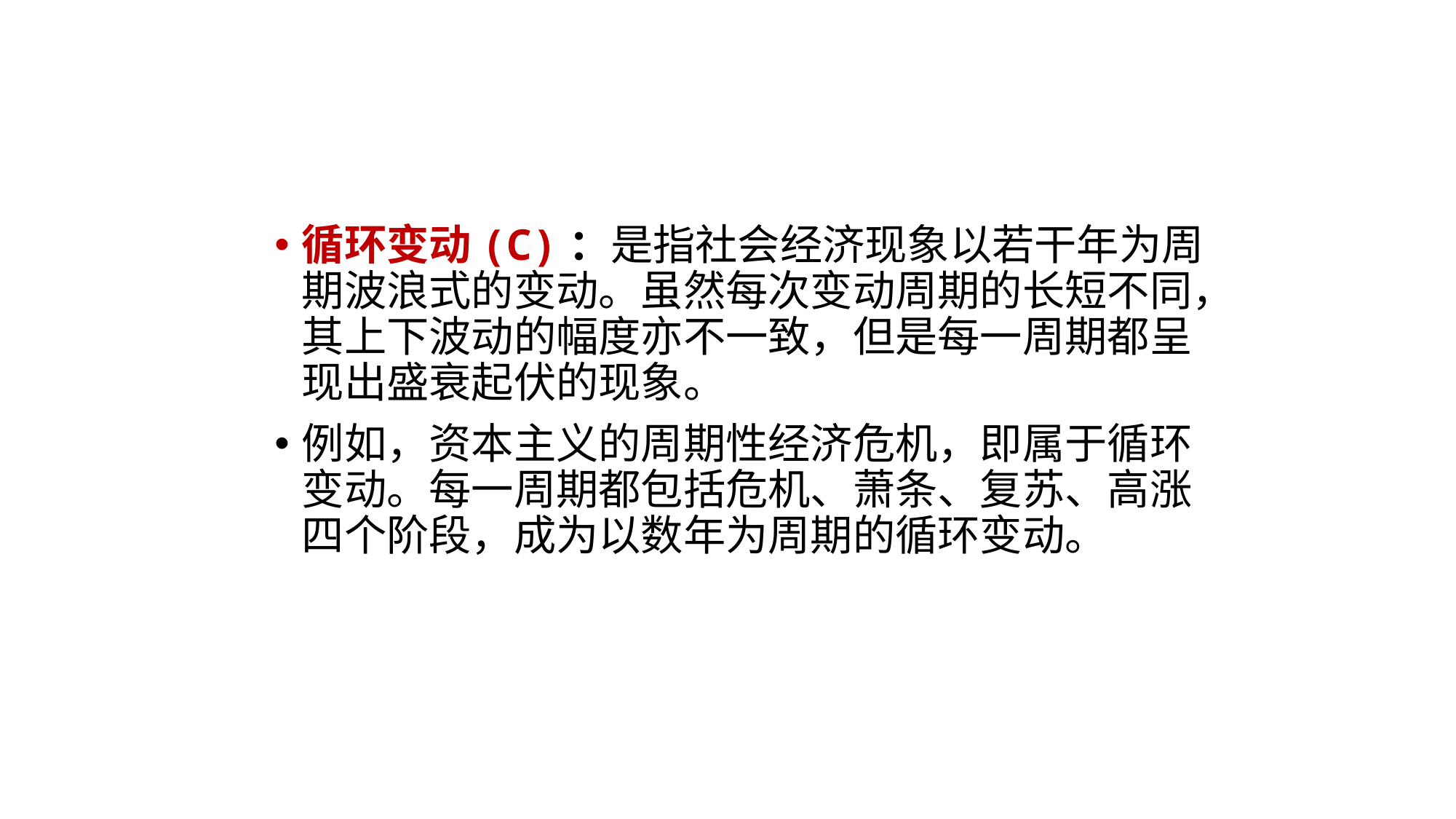

循环变动(C)：是指社会经济现象以若干年为周期波浪式的变动。虽然每次变动周期的长短不同，其上下波动的幅度亦不一致，但是每一周期都呈现出盛衰起伏的现象。
例如，资本主义的周期性经济危机，即属于循环变动。每一周期都包括危机、萧条、复苏、高涨四个阶段，成为以数年为周期的循环变动。